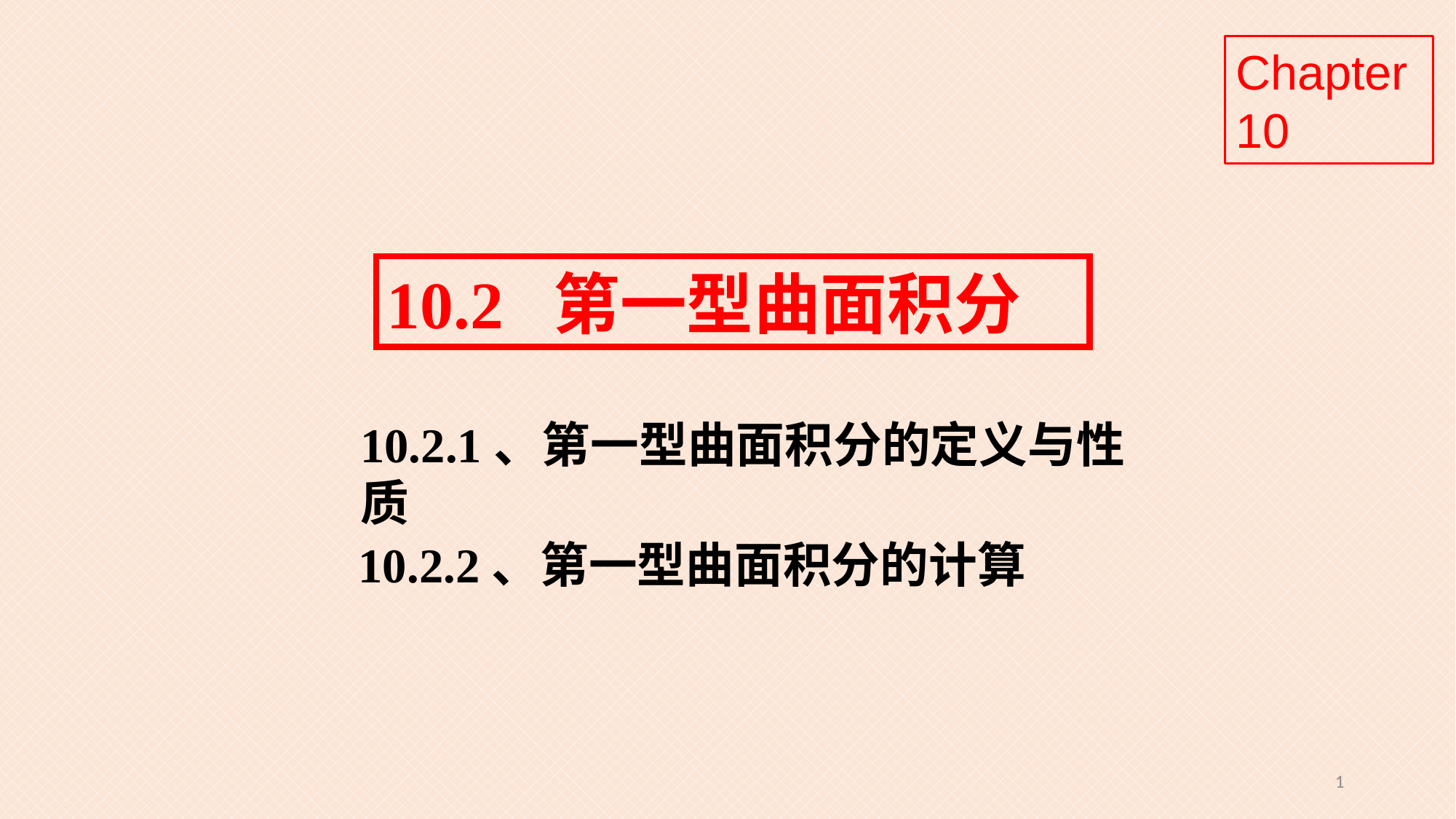

Chapter 10
10.2  第一型曲面积分
10.2.1、第一型曲面积分的定义与性质
10.2.2、第一型曲面积分的计算
1